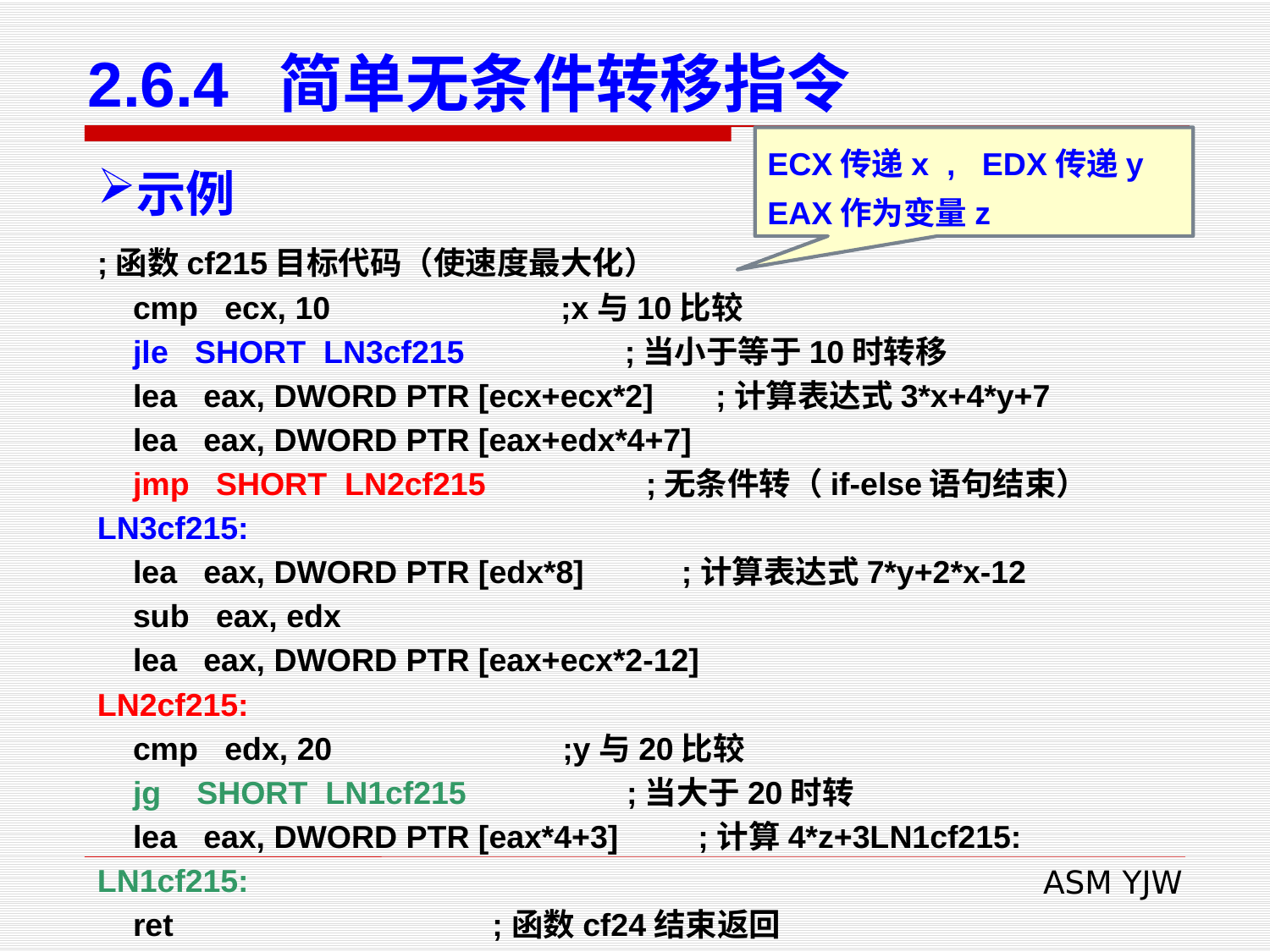

# 2.6.4  简单无条件转移指令
ECX传递x  ,   EDX传递y
EAX作为变量z
示例
;函数cf215目标代码（使速度最大化）
    cmp   ecx, 10                          ;x与10比较
    jle   SHORT  LN3cf215                  ;当小于等于10时转移
    lea   eax, DWORD PTR [ecx+ecx*2]       ;计算表达式3*x+4*y+7
    lea   eax, DWORD PTR [eax+edx*4+7]
    jmp   SHORT  LN2cf215                  ;无条件转（if-else语句结束）
LN3cf215:
    lea   eax, DWORD PTR [edx*8]           ;计算表达式7*y+2*x-12
    sub   eax, edx
    lea   eax, DWORD PTR [eax+ecx*2-12]
LN2cf215:
    cmp   edx, 20                          ;y与20比较
    jg    SHORT  LN1cf215                  ;当大于20时转
    lea   eax, DWORD PTR [eax*4+3]         ;计算4*z+3LN1cf215:
LN1cf215:
    ret                                    ;函数cf24结束返回